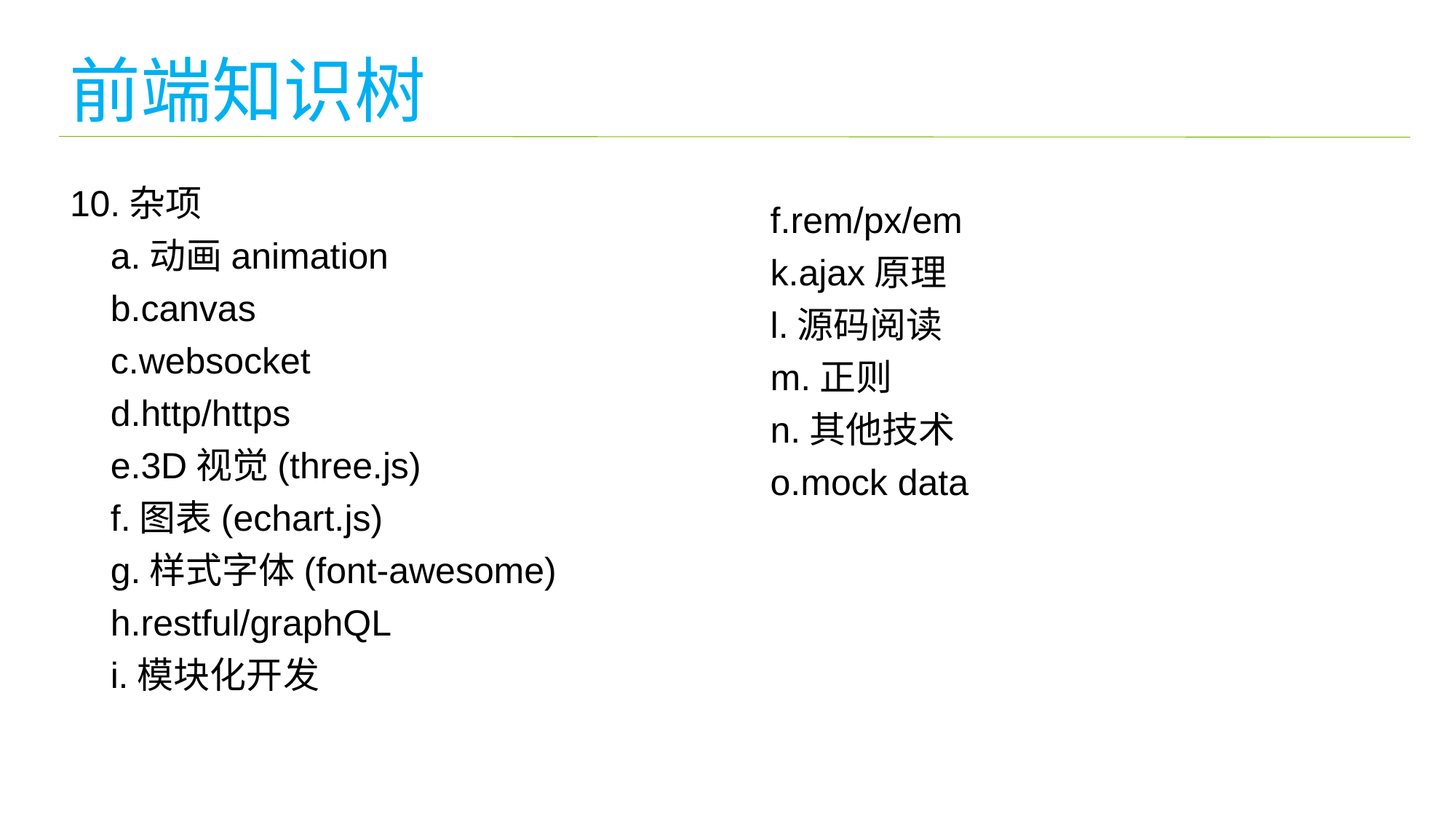

前端知识树
10.杂项
    a.动画animation
    b.canvas
    c.websocket
    d.http/https
    e.3D视觉(three.js)
    f.图表(echart.js)
    g.样式字体(font-awesome)
    h.restful/graphQL
    i.模块化开发
    f.rem/px/em
    k.ajax原理
    l.源码阅读
    m.正则
    n.其他技术
    o.mock data